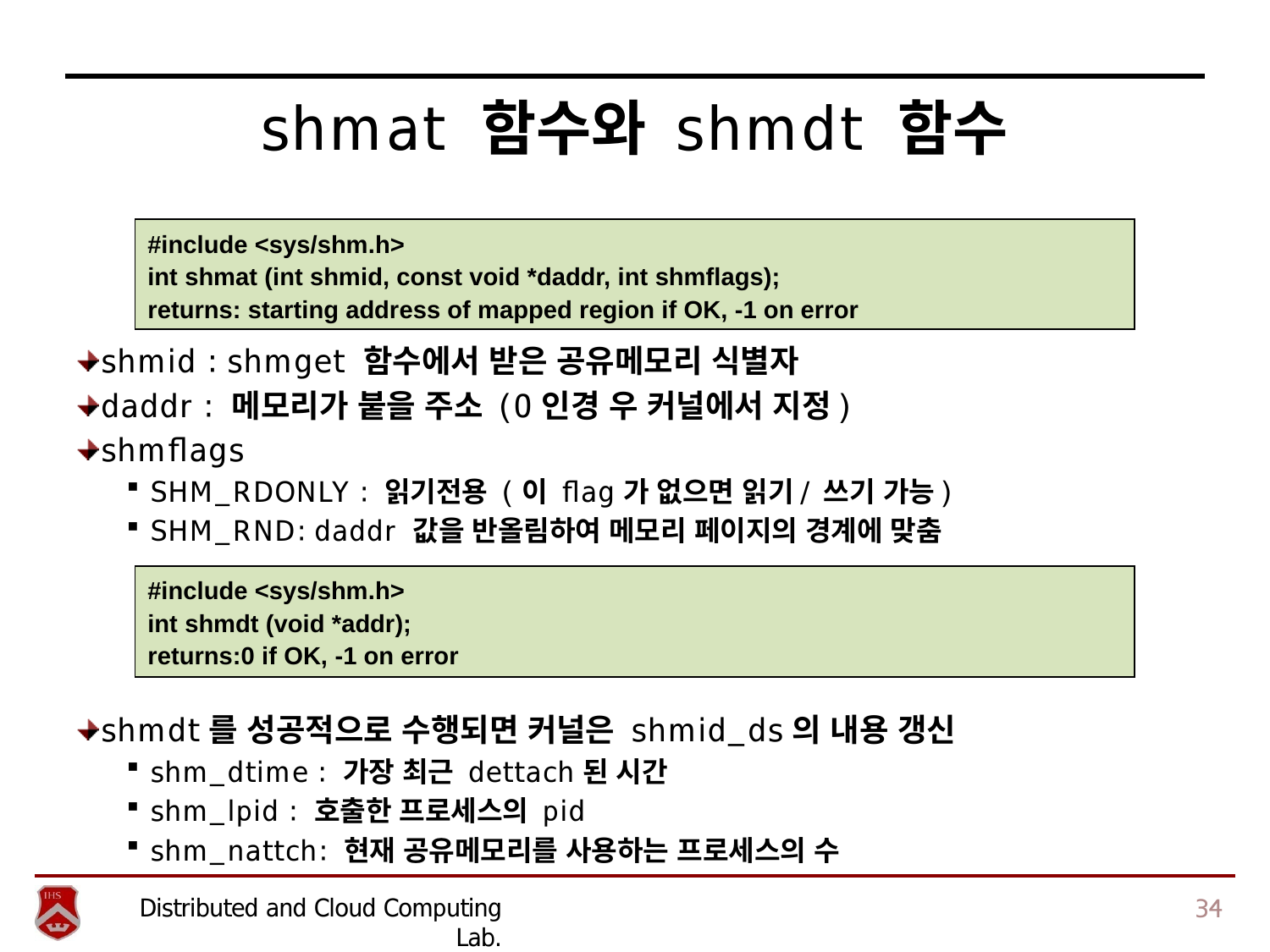

# shmat 함수와 shmdt 함수
#include <sys/shm.h>
int shmat (int shmid, const void *daddr, int shmflags);
returns: starting address of mapped region if OK, -1 on error

shmid : shmget 함수에서 받은 공유메모리 식별자
daddr : 메모리가 붙을 주소 (0인경 우 커널에서 지정)
shmflags
SHM_RDONLY : 읽기전용 (이 flag가 없으면 읽기/쓰기 가능)
SHM_RND: daddr 값을 반올림하여 메모리 페이지의 경계에 맞춤

shmdt를 성공적으로 수행되면 커널은 shmid_ds의 내용 갱신
shm_dtime : 가장 최근 dettach된 시간
shm_lpid : 호출한 프로세스의 pid
shm_nattch: 현재 공유메모리를 사용하는 프로세스의 수
#include <sys/shm.h>
int shmdt (void *addr);
returns:0 if OK, -1 on error
34